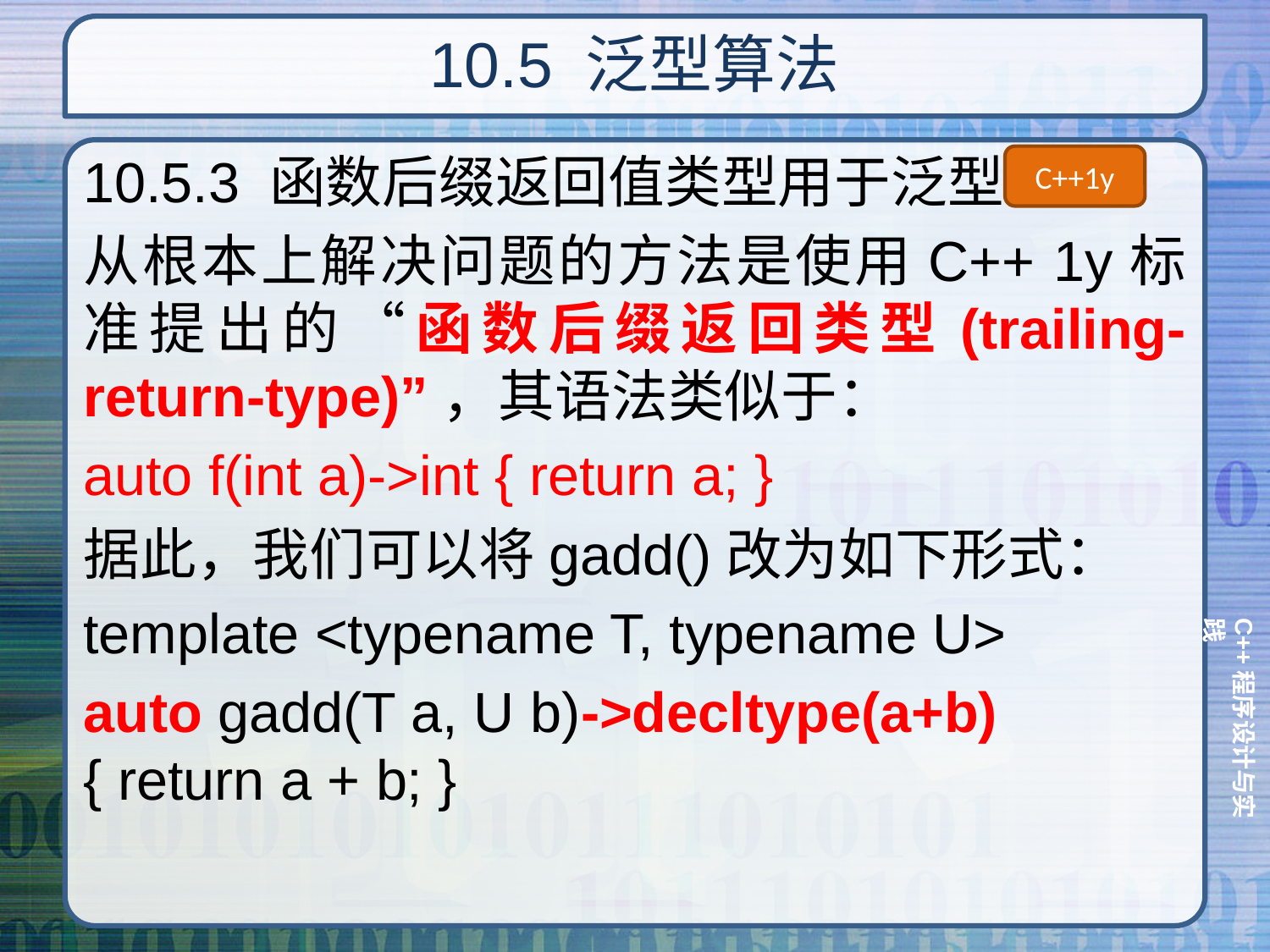

# 10.5 泛型算法
10.5.3 函数后缀返回值类型用于泛型
从根本上解决问题的方法是使用C++ 1y标准提出的“函数后缀返回类型(trailing-return-type)”，其语法类似于：
auto f(int a)->int { return a; }
据此，我们可以将gadd()改为如下形式：
template <typename T, typename U>
auto gadd(T a, U b)->decltype(a+b) { return a + b; }
C++1y